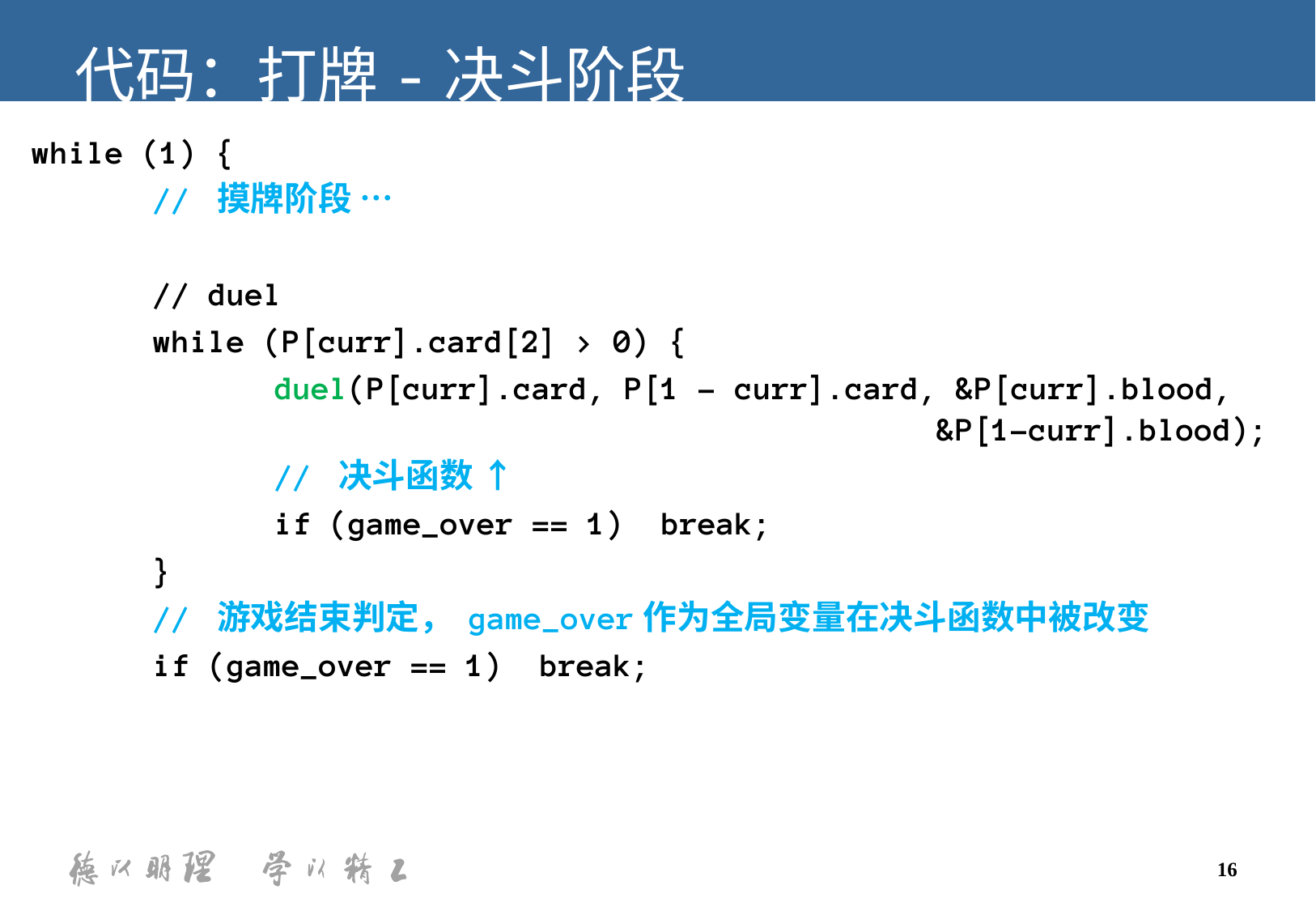

代码：打牌-决斗阶段
while (1) {
	// 摸牌阶段 …

	// duel
	while (P[curr].card[2] > 0) {
		duel(P[curr].card, P[1 - curr].card, &P[curr].blood, 							   &P[1-curr].blood);
		// 决斗函数 ↑
		if (game_over == 1)  break;
	}
	// 游戏结束判定， game_over作为全局变量在决斗函数中被改变
	if (game_over == 1)  break;

16